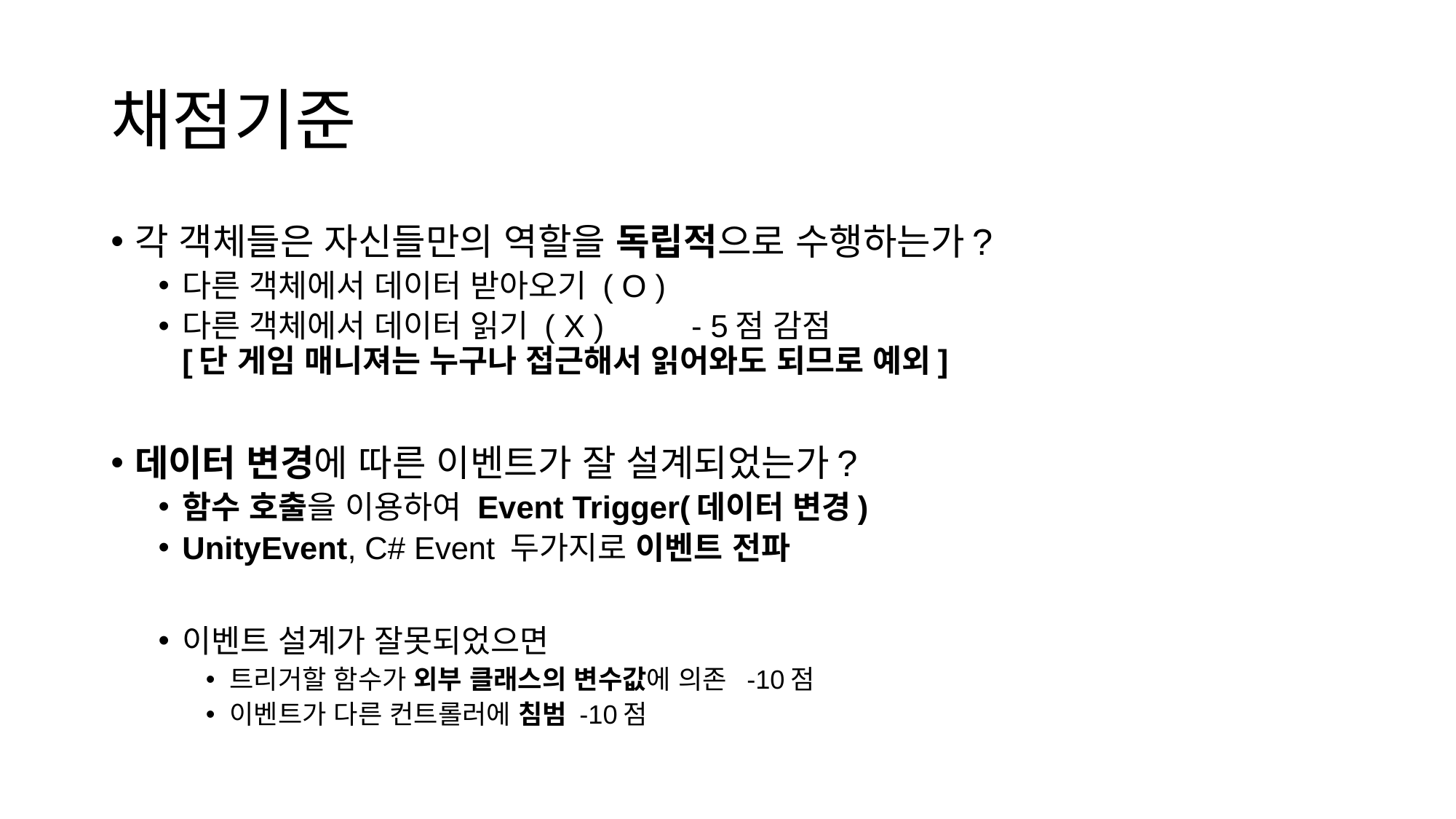

# 채점기준
각 객체들은 자신들만의 역할을 독립적으로 수행하는가?
다른 객체에서 데이터 받아오기 ( O )
다른 객체에서 데이터 읽기 ( X )          - 5점 감점
[단 게임 매니져는 누구나 접근해서 읽어와도 되므로 예외]

데이터 변경에 따른 이벤트가 잘 설계되었는가?
함수 호출을 이용하여 Event Trigger(데이터 변경)
UnityEvent, C# Event 두가지로 이벤트 전파

이벤트 설계가 잘못되었으면
트리거할 함수가 외부 클래스의 변수값에 의존  -10점
이벤트가 다른 컨트롤러에 침범 -10점